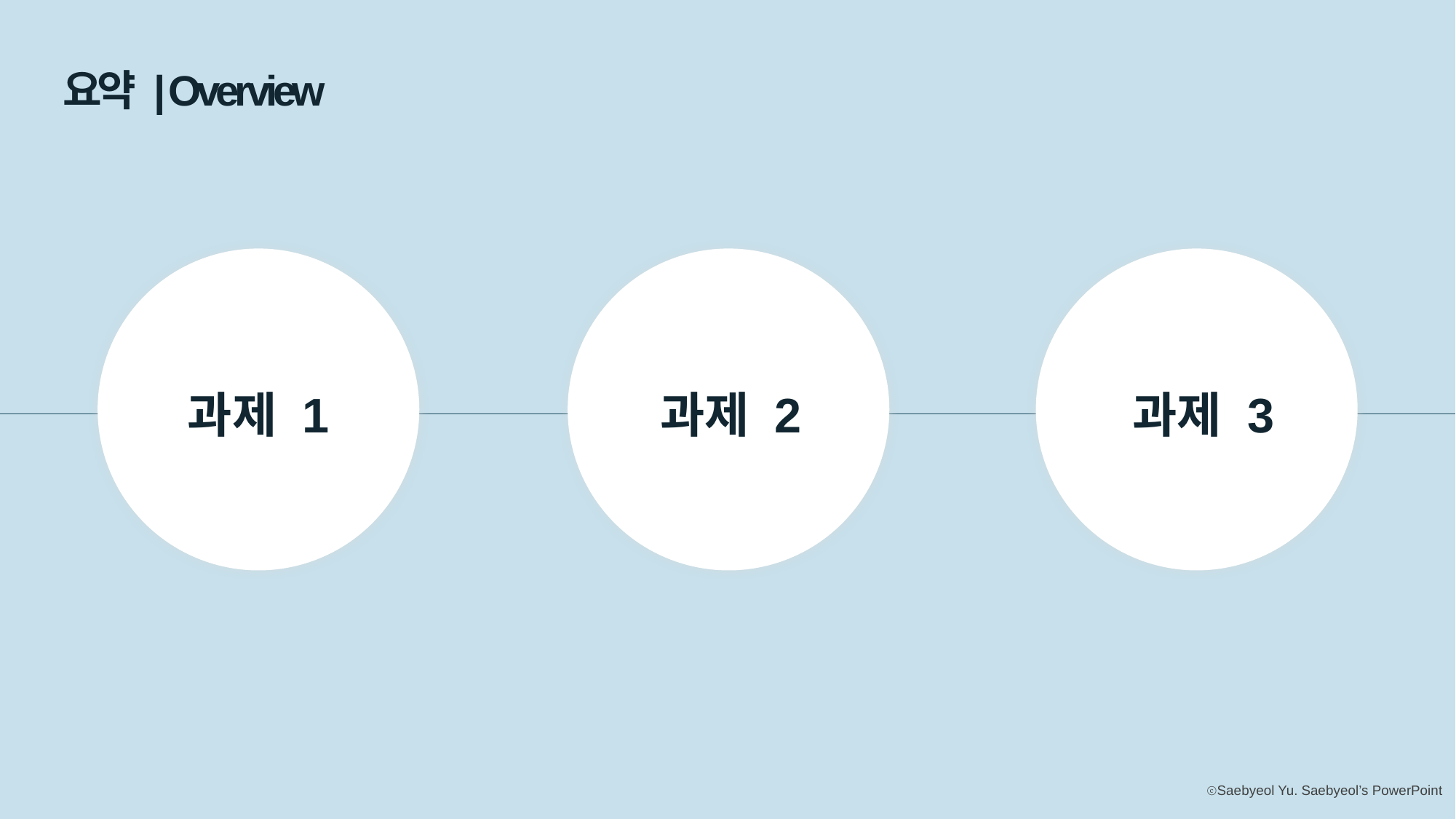

요약 | Overview

과제 1
과제 2
과제 3